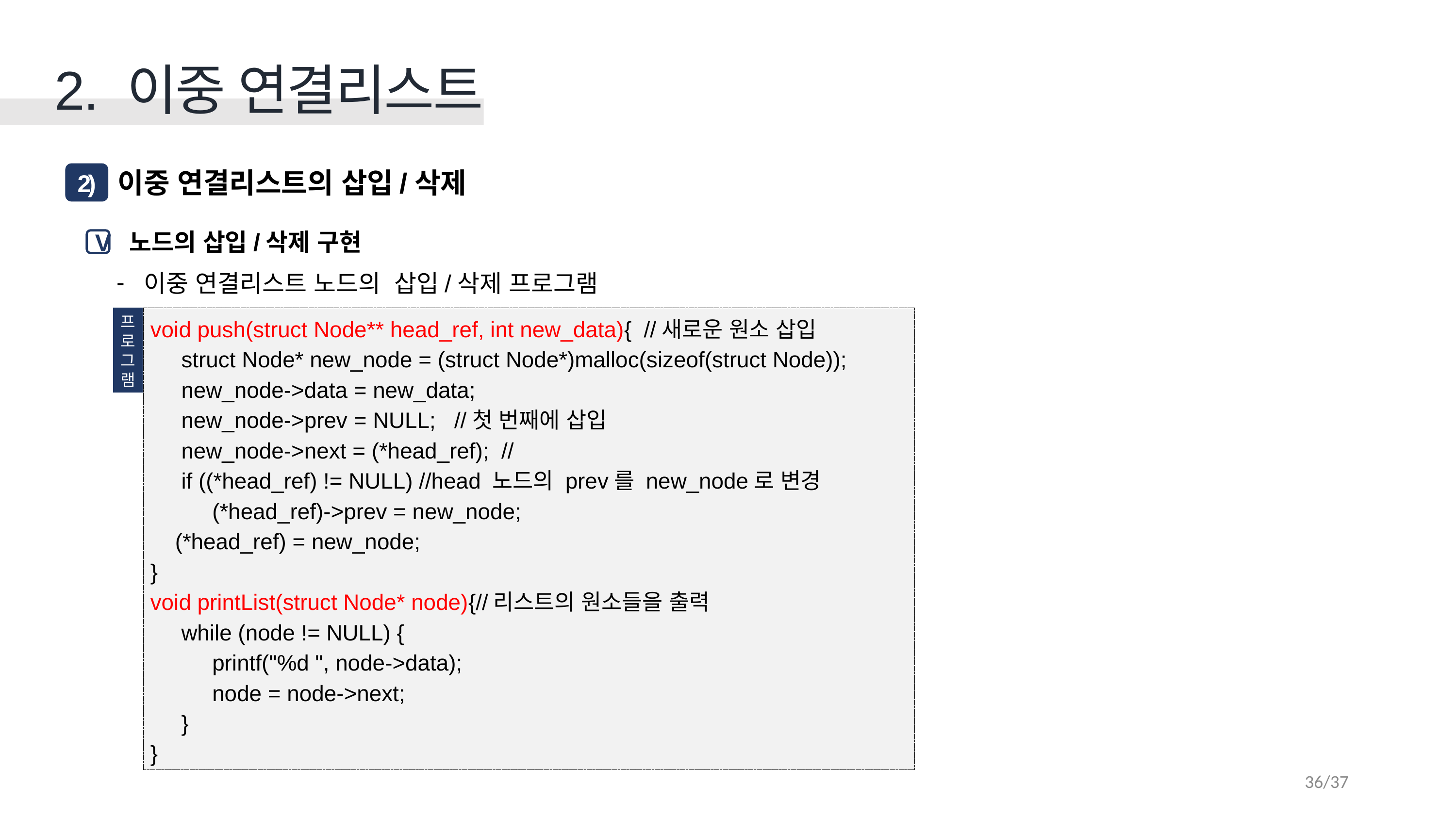

2. 이중 연결리스트

 이중 연결리스트의 삽입/삭제
2)
 노드의 삽입/삭제 구현

이중 연결리스트 노드의  삽입/삭제 프로그램

V
프
로
그
램
void push(struct Node** head_ref, int new_data){  //새로운 원소 삽입
     struct Node* new_node = (struct Node*)malloc(sizeof(struct Node));
     new_node->data = new_data;
     new_node->prev = NULL;   //첫 번째에 삽입
     new_node->next = (*head_ref);  //
     if ((*head_ref) != NULL) //head 노드의 prev를 new_node로 변경
          (*head_ref)->prev = new_node;
    (*head_ref) = new_node;
}
void printList(struct Node* node){//리스트의 원소들을 출력
     while (node != NULL) {
          printf("%d ", node->data);
          node = node->next;
     }
}
36/37